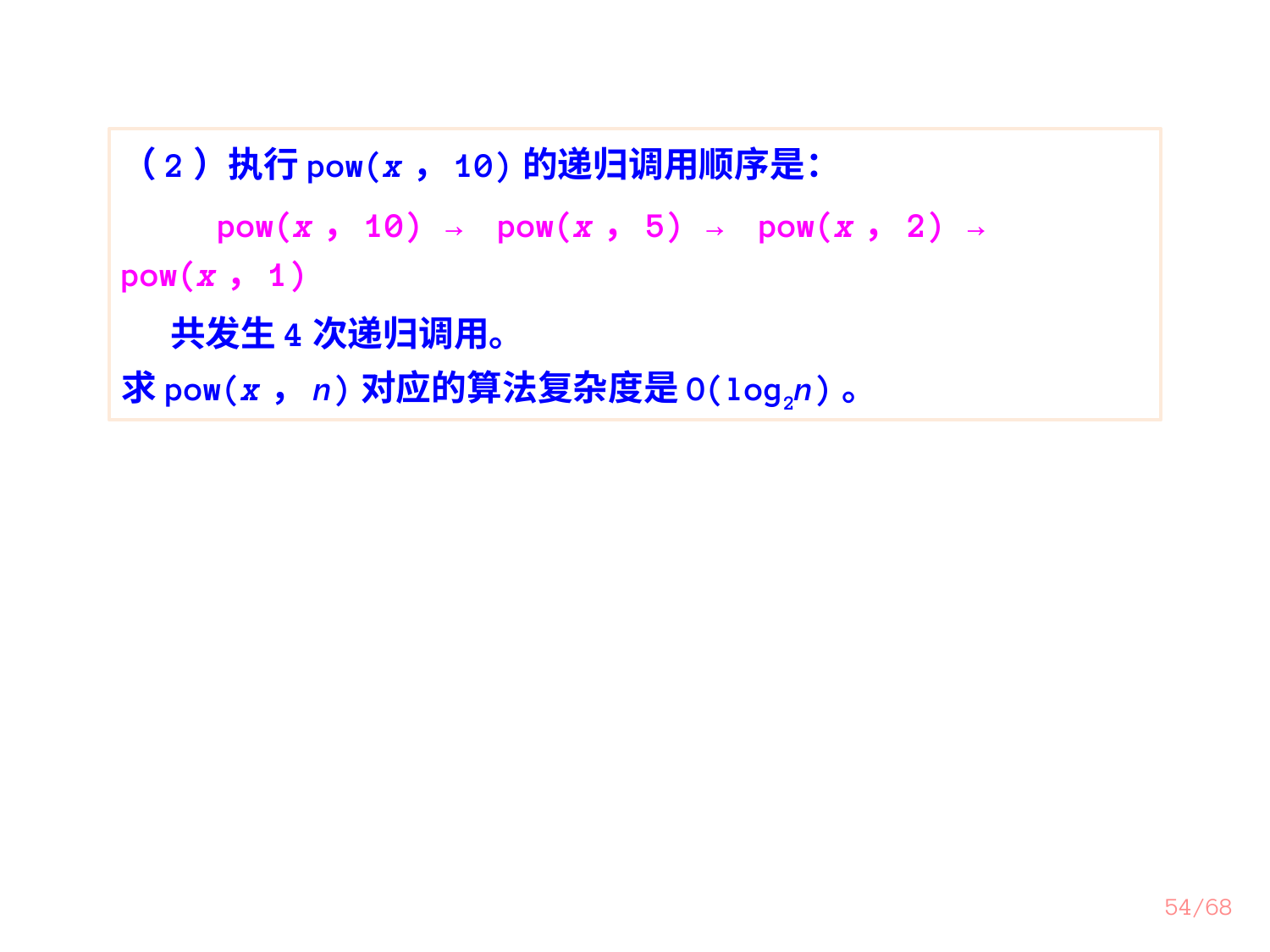

（2）执行pow(x，10)的递归调用顺序是：
     pow(x，10) → pow(x，5) → pow(x，2) → pow(x，1)
     共发生4次递归调用。
求pow(x，n)对应的算法复杂度是O(log2n)。
54/68